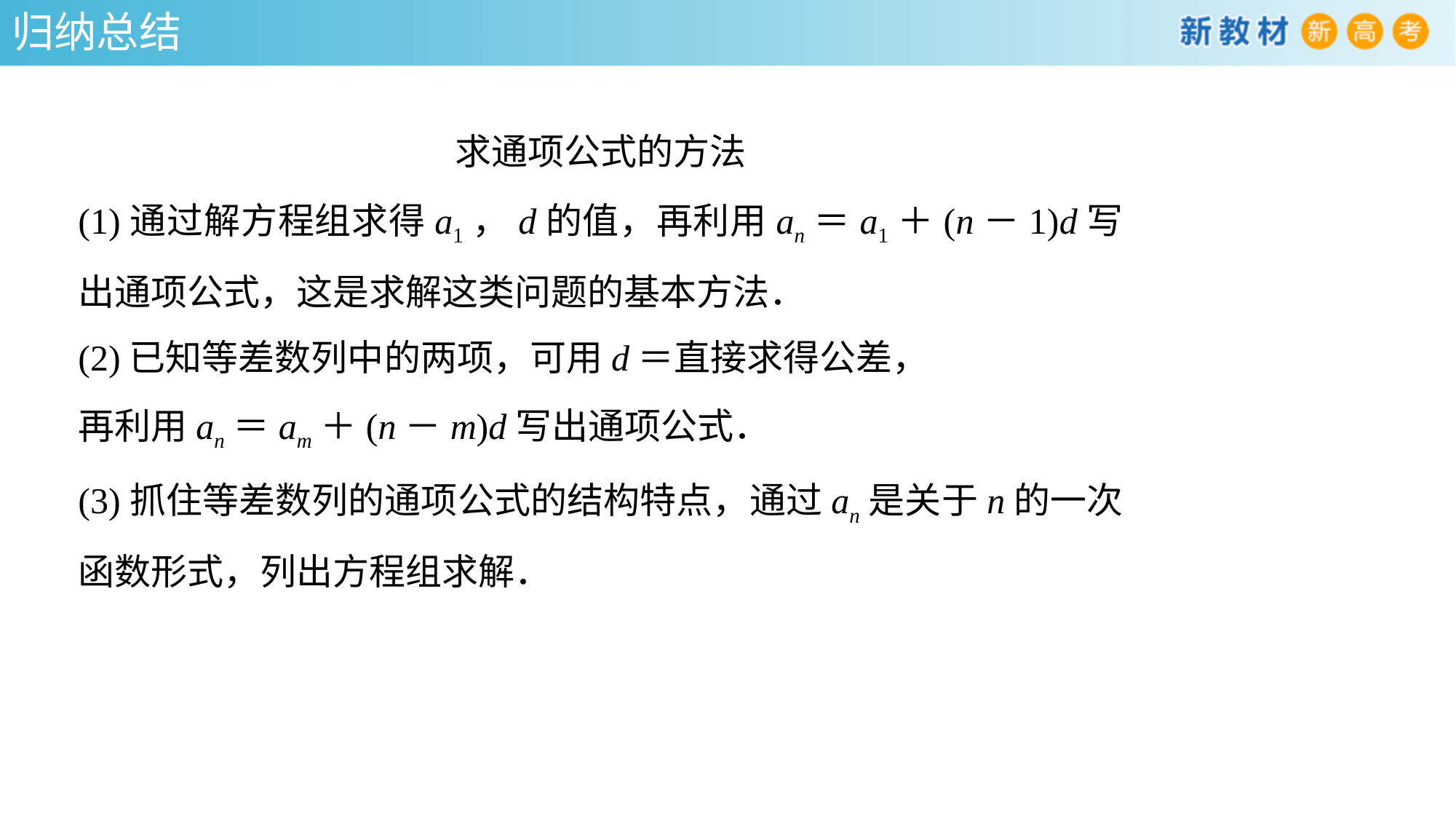

归纳总结
求通项公式的方法
(1)通过解方程组求得a1，d的值，再利用an＝a1＋(n－1)d写出通项公式，这是求解这类问题的基本方法．
(2)已知等差数列中的两项，可用d＝直接求得公差，
再利用an＝am＋(n－m)d写出通项公式．
(3)抓住等差数列的通项公式的结构特点，通过an是关于n的一次函数形式，列出方程组求解．